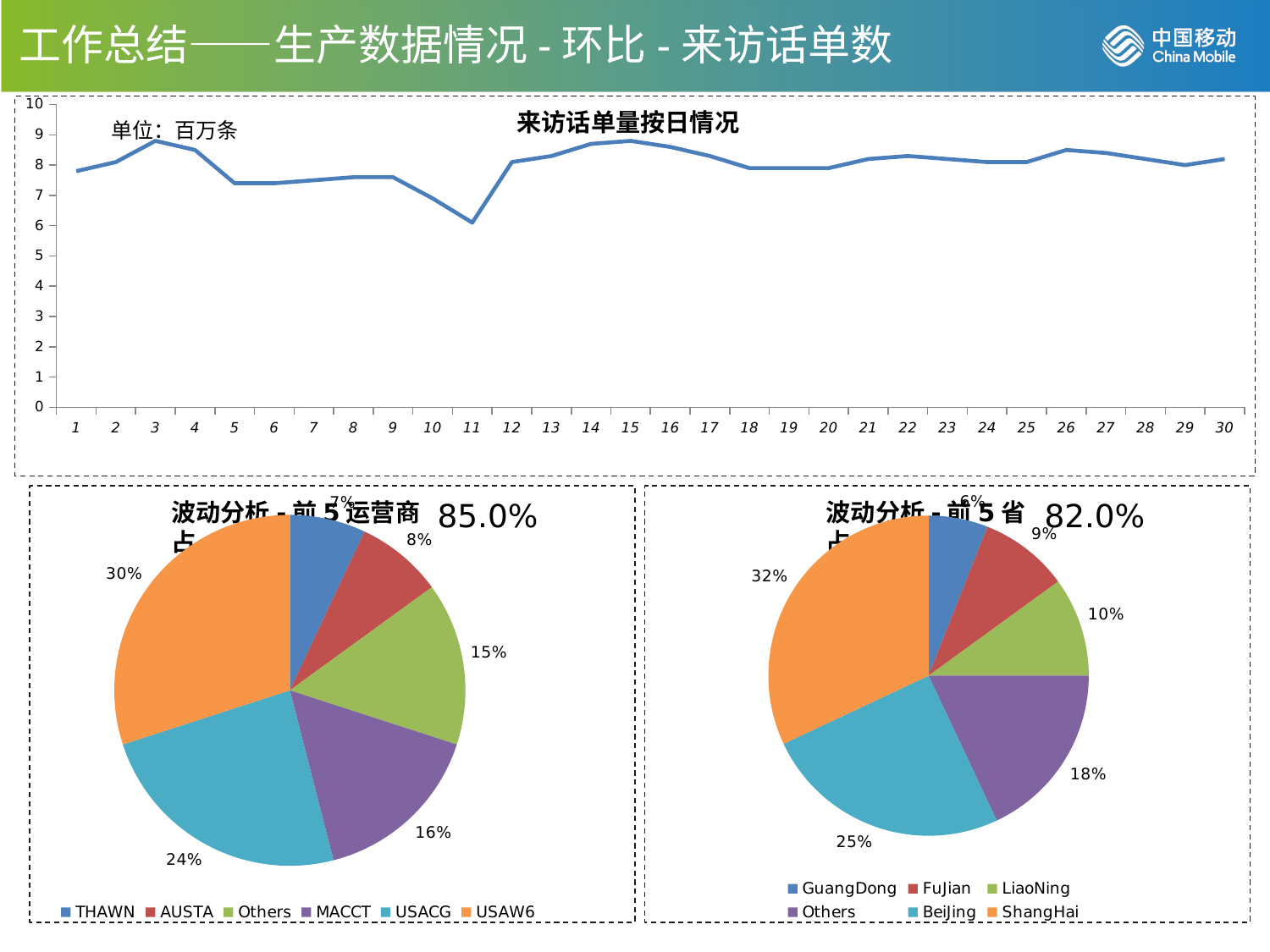

工作总结——生产数据情况-环比-来访话单数

### Chart

| Category |  |
|---|---|
| 1 | 7.8 |
| 2 | 8.1 |
| 3 | 8.8 |
| 4 | 8.5 |
| 5 | 7.4 |
| 6 | 7.4 |
| 7 | 7.5 |
| 8 | 7.6 |
| 9 | 7.6 |
| 10 | 6.9 |
| 11 | 6.1 |
| 12 | 8.1 |
| 13 | 8.3 |
| 14 | 8.7 |
| 15 | 8.8 |
| 16 | 8.6 |
| 17 | 8.3 |
| 18 | 7.9 |
| 19 | 7.9 |
| 20 | 7.9 |
| 21 | 8.2 |
| 22 | 8.3 |
| 23 | 8.2 |
| 24 | 8.1 |
| 25 | 8.1 |
| 26 | 8.5 |
| 27 | 8.4 |
| 28 | 8.2 |
| 29 | 8.0 |
| 30 | 8.2 |
来访话单量按日情况
单位：百万条

### Chart

| Category |  |
|---|---|
| THAWN | 0.07 |
| AUSTA | 0.08 |
| Others | 0.15 |
| MACCT | 0.16 |
| USACG | 0.24 |
| USAW6 | 0.3 |

### Chart

| Category |  |
|---|---|
| GuangDong | 0.06 |
| FuJian | 0.09 |
| LiaoNing | 0.1 |
| Others | 0.18 |
| BeiJing | 0.25 |
| ShangHai | 0.32 |
85.0%
82.0%